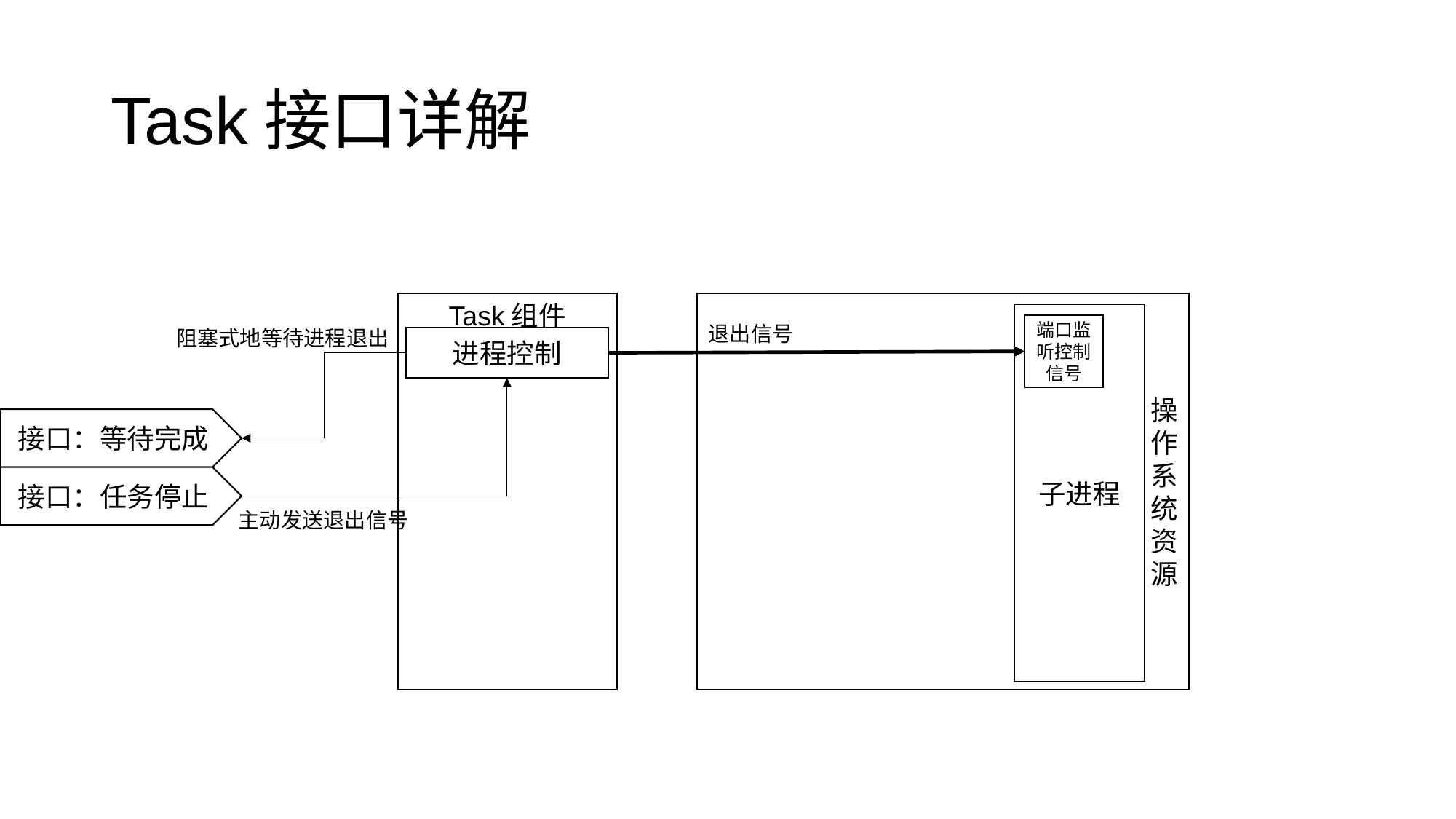

# Task接口详解
Task组件
进程控制
操
作
系
统
资
源
子进程
端口监听控制信号
退出信号
阻塞式地等待进程退出
接口：等待完成
接口：任务停止
主动发送退出信号